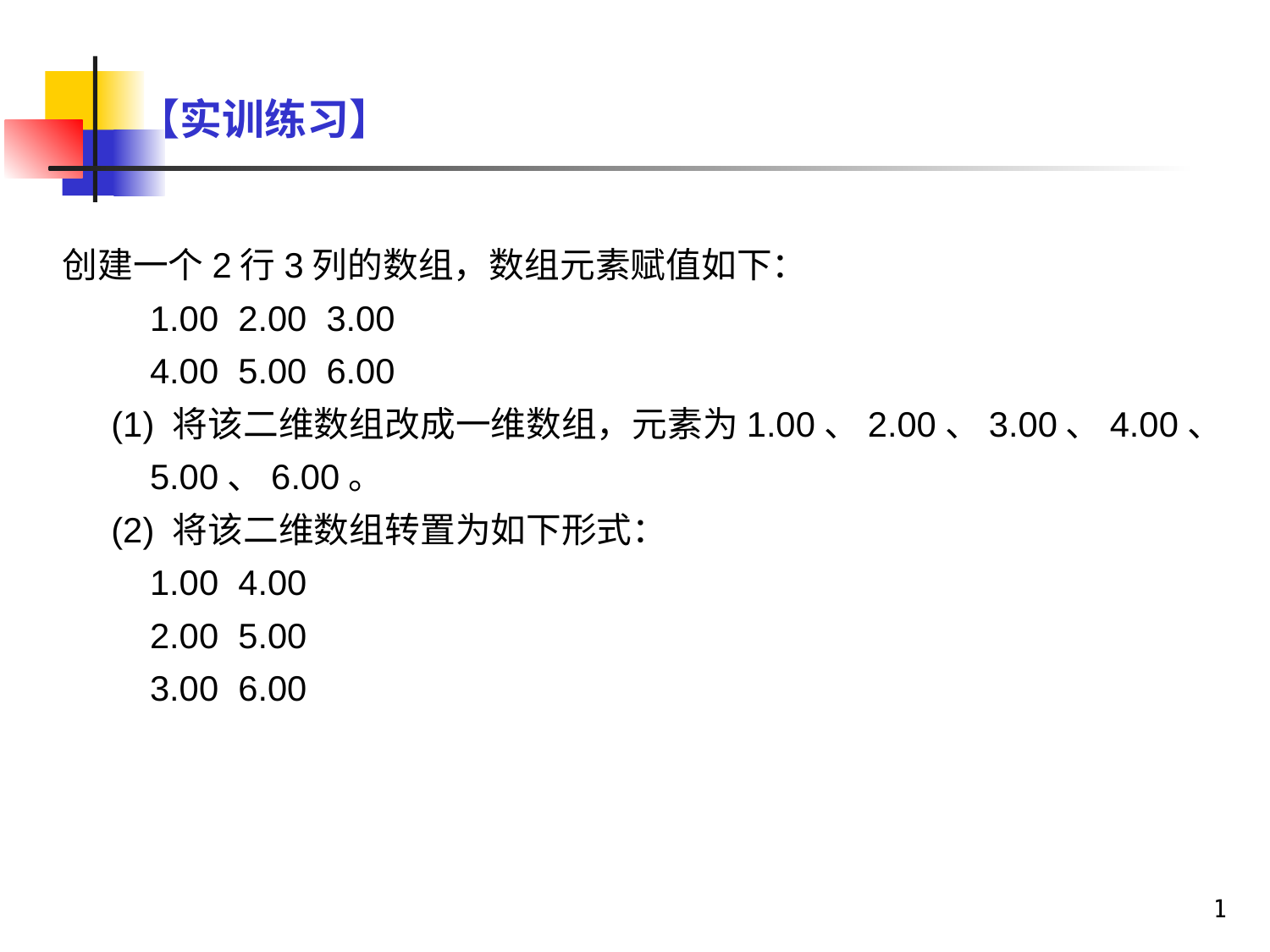

【实训练习】
创建一个2行3列的数组，数组元素赋值如下：
         1.00  2.00  3.00
         4.00  5.00  6.00
     (1) 将该二维数组改成一维数组，元素为1.00、2.00、3.00、4.00、
         5.00、6.00。
     (2) 将该二维数组转置为如下形式：
         1.00  4.00
         2.00  5.00
         3.00  6.00
1